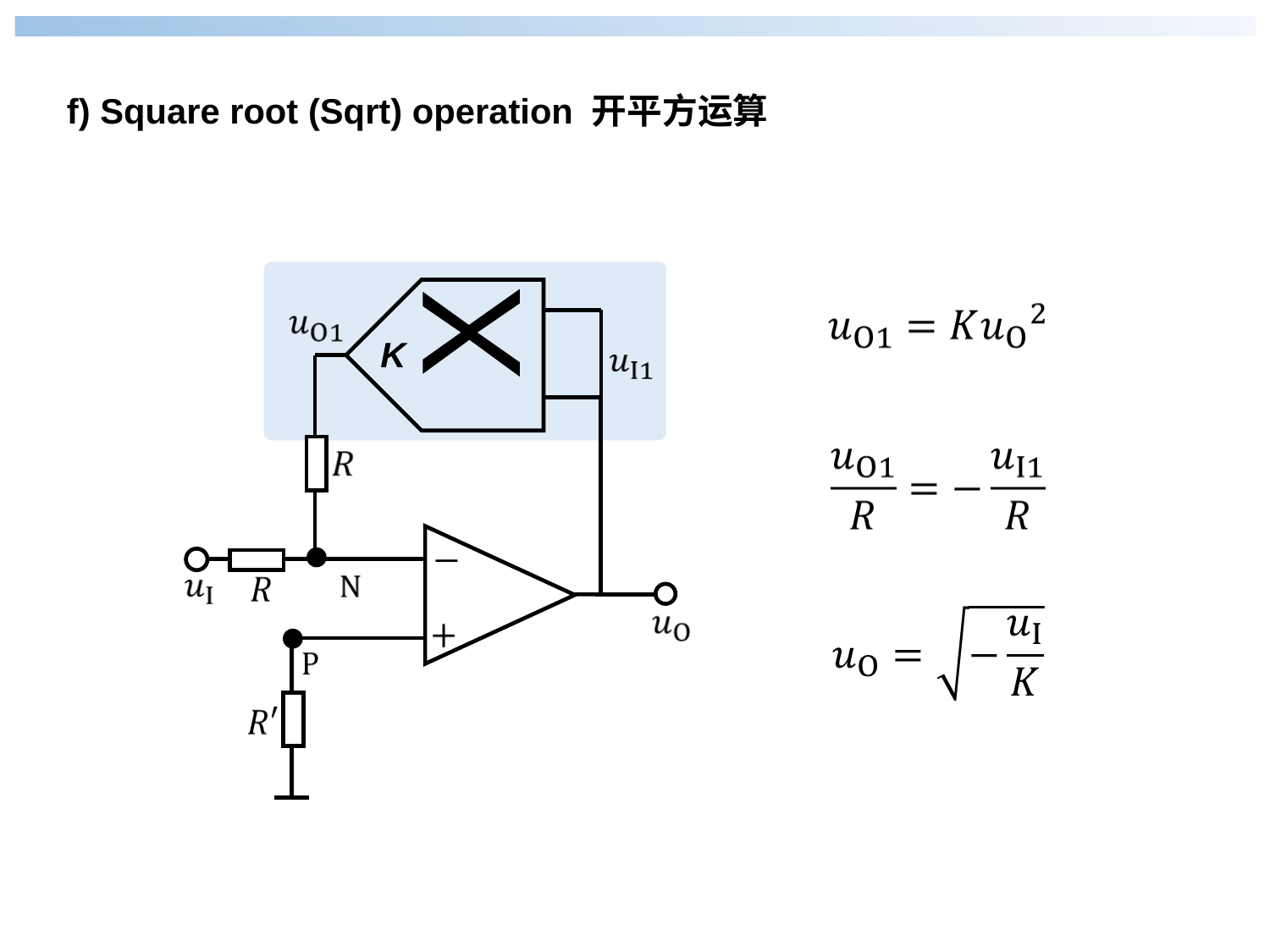

f) Square root (Sqrt) operation 开平方运算

X
K